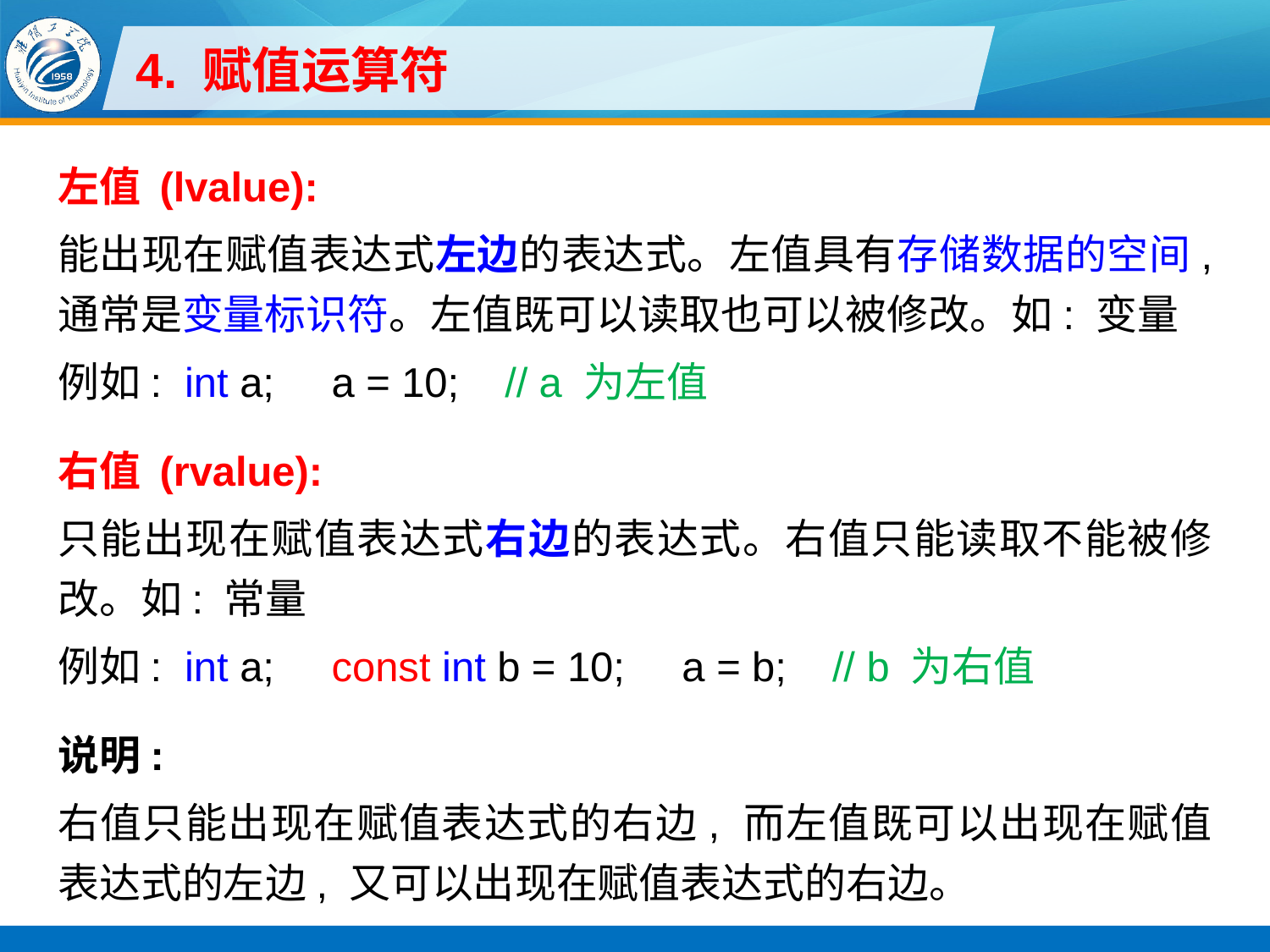

# 4. 赋值运算符
左值 (lvalue):
能出现在赋值表达式左边的表达式。左值具有存储数据的空间, 通常是变量标识符。左值既可以读取也可以被修改。如: 变量
例如:  int a;     a = 10;    // a 为左值
右值 (rvalue):
只能出现在赋值表达式右边的表达式。右值只能读取不能被修改。如: 常量
例如:  int a;     const int b = 10;     a = b;    // b 为右值
说明:
右值只能出现在赋值表达式的右边, 而左值既可以出现在赋值表达式的左边, 又可以出现在赋值表达式的右边。